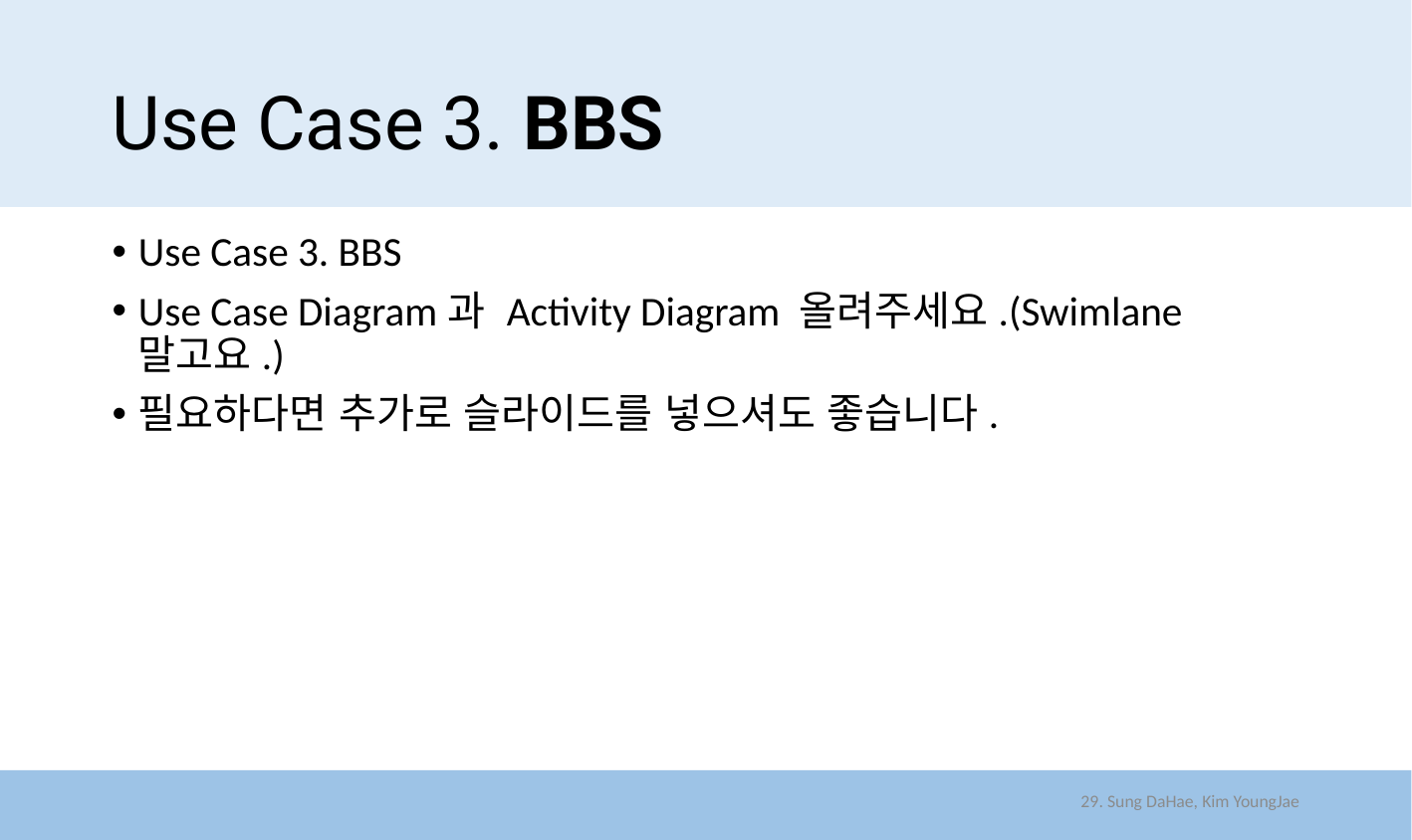

# Use Case 3. BBS
Use Case 3. BBS
Use Case Diagram과 Activity Diagram 올려주세요.(Swimlane 말고요.)
필요하다면 추가로 슬라이드를 넣으셔도 좋습니다.

29. Sung DaHae, Kim YoungJae